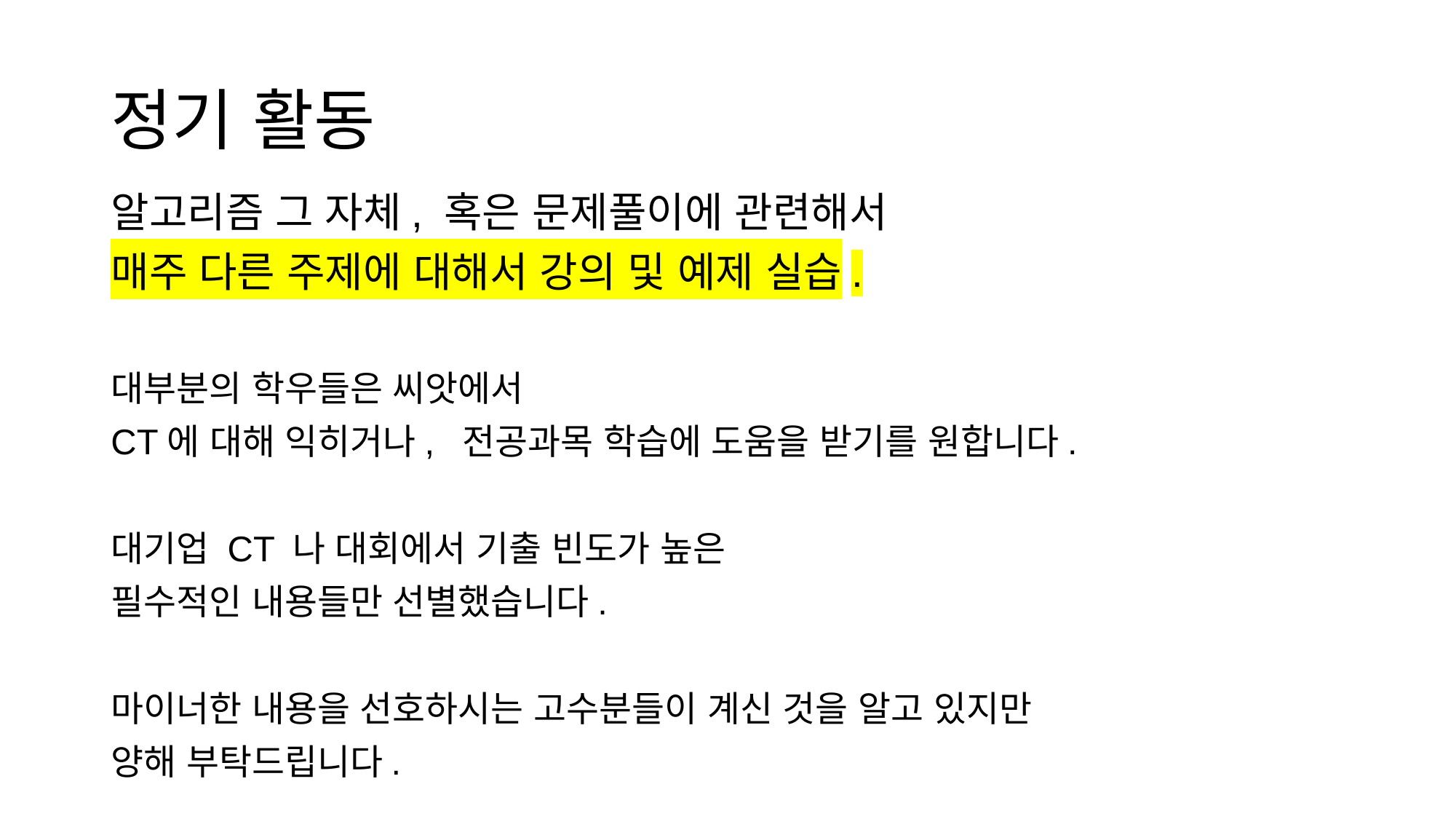

# 정기 활동
알고리즘 그 자체, 혹은 문제풀이에 관련해서
매주 다른 주제에 대해서 강의 및 예제 실습.

대부분의 학우들은 씨앗에서
CT에 대해 익히거나,  전공과목 학습에 도움을 받기를 원합니다.

대기업 CT 나 대회에서 기출 빈도가 높은
필수적인 내용들만 선별했습니다.

마이너한 내용을 선호하시는 고수분들이 계신 것을 알고 있지만
양해 부탁드립니다.